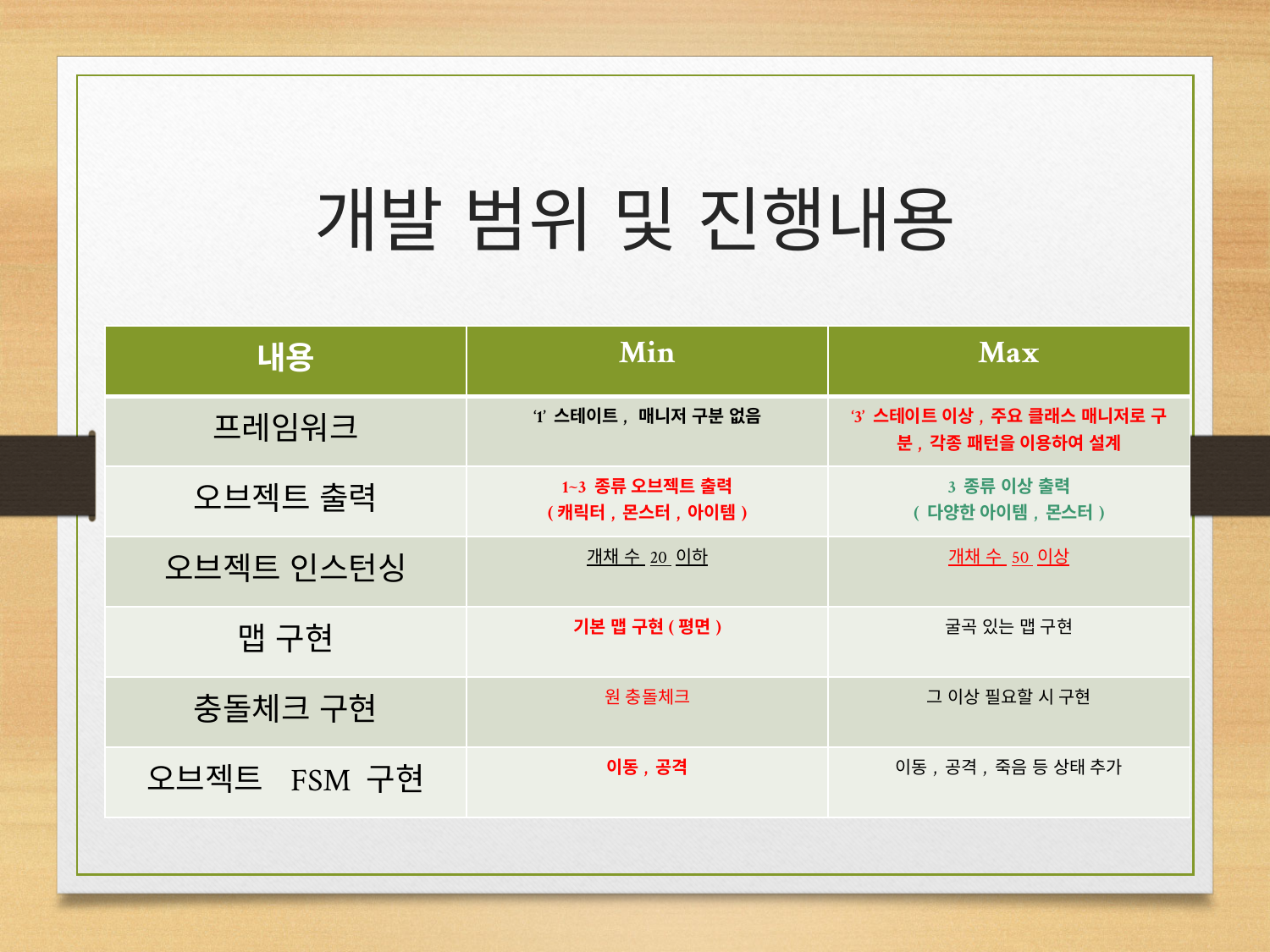

# 개발 범위 및 진행내용
| 내용 | Min | Max |
| --- | --- | --- |
| 프레임워크 | ‘1’ 스테이트, 매니저 구분 없음 | ‘3’ 스테이트 이상, 주요 클래스 매니저로 구분, 각종 패턴을 이용하여 설계 |
| 오브젝트 출력 | 1~3 종류 오브젝트 출력 (캐릭터, 몬스터, 아이템) | 3 종류 이상 출력 ( 다양한 아이템, 몬스터) |
| 오브젝트 인스턴싱 | 개채 수 20 이하 | 개채 수 50 이상 |
| 맵 구현 | 기본 맵 구현(평면) | 굴곡 있는 맵 구현 |
| 충돌체크 구현 | 원 충돌체크 | 그 이상 필요할 시 구현 |
| 오브젝트 FSM 구현 | 이동, 공격 | 이동, 공격, 죽음 등 상태 추가 |